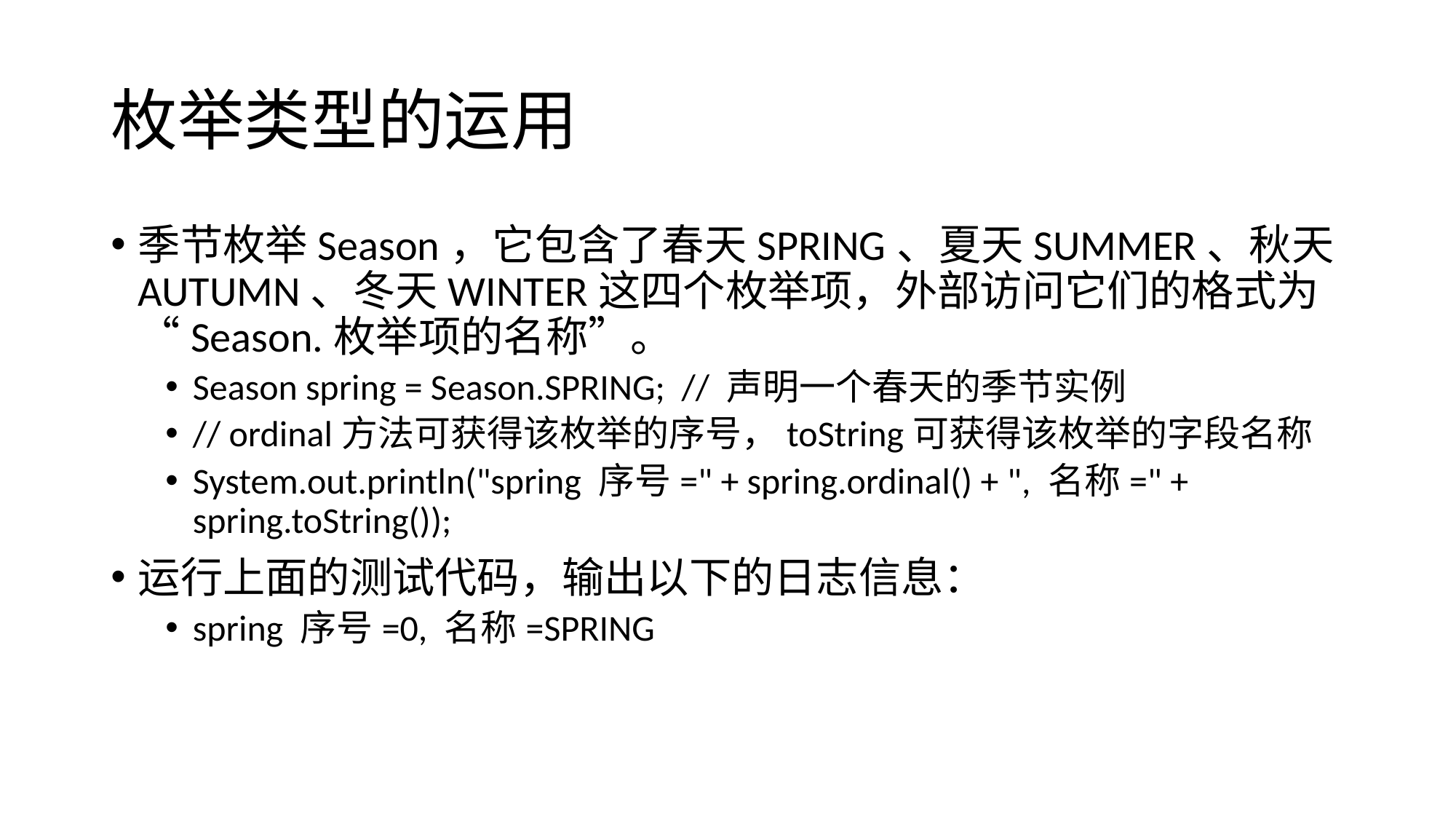

# 枚举类型的运用
季节枚举Season，它包含了春天SPRING、夏天SUMMER、秋天AUTUMN、冬天WINTER这四个枚举项，外部访问它们的格式为“Season.枚举项的名称”。
Season spring = Season.SPRING;  // 声明一个春天的季节实例
// ordinal方法可获得该枚举的序号，toString可获得该枚举的字段名称
System.out.println("spring 序号=" + spring.ordinal() + ", 名称=" + spring.toString());
运行上面的测试代码，输出以下的日志信息：
spring 序号=0, 名称=SPRING